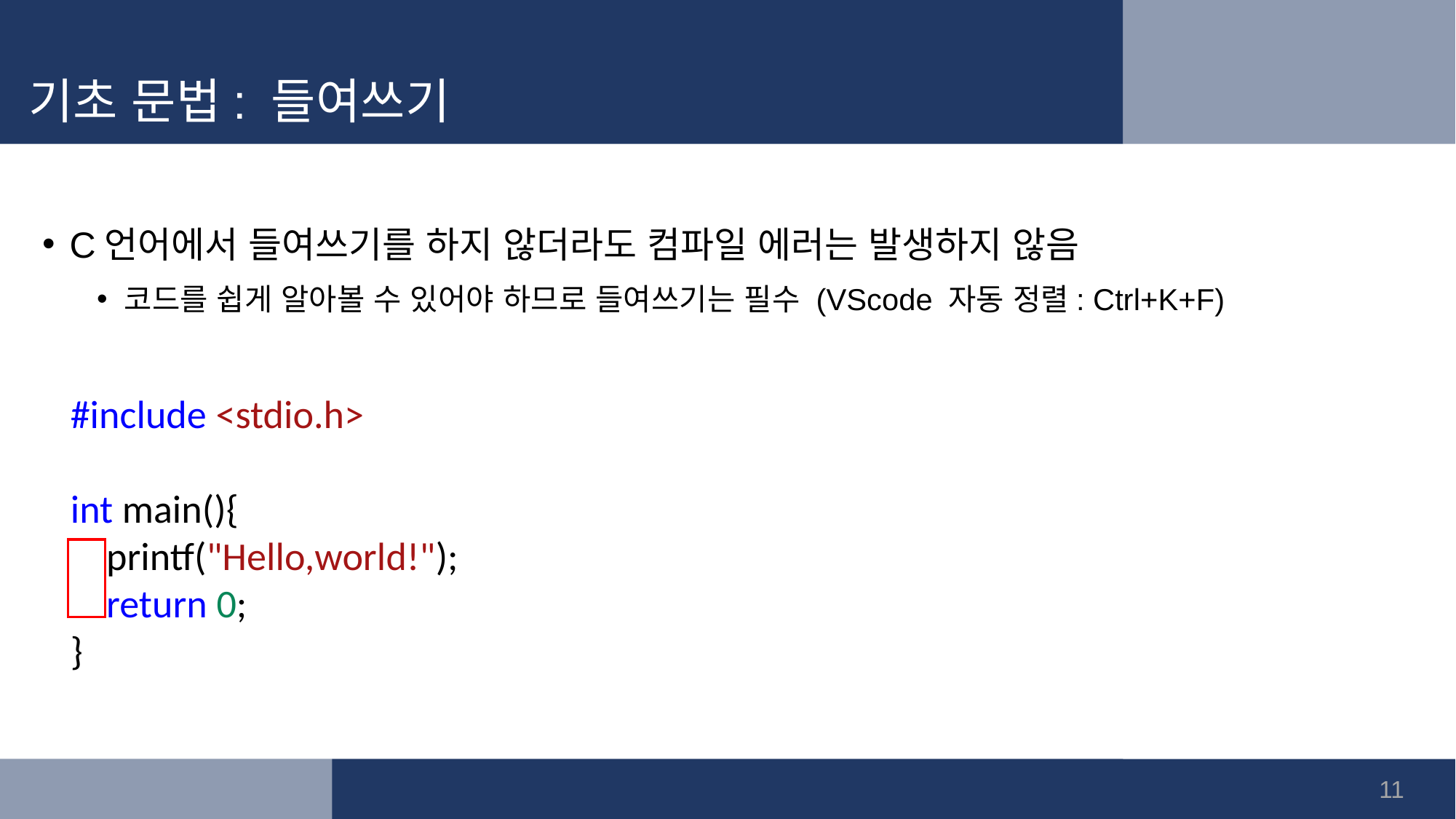

# 기초 문법: 들여쓰기
C언어에서 들여쓰기를 하지 않더라도 컴파일 에러는 발생하지 않음
코드를 쉽게 알아볼 수 있어야 하므로 들여쓰기는 필수 (VScode 자동 정렬: Ctrl+K+F)

#include <stdio.h>

int main(){
    printf("Hello,world!");
    return 0;
}

11